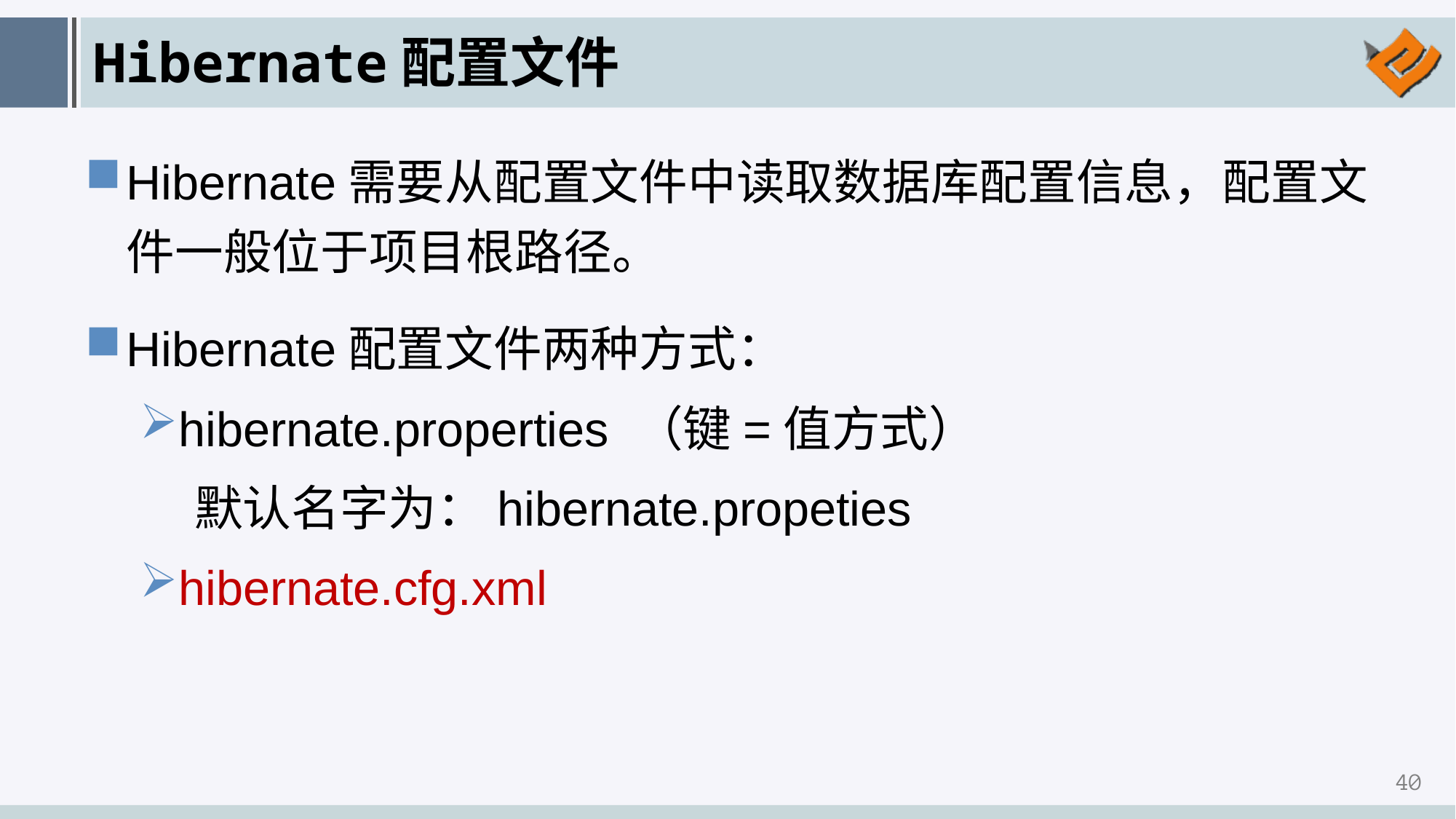

# Hibernate配置文件
Hibernate需要从配置文件中读取数据库配置信息，配置文件一般位于项目根路径。
Hibernate配置文件两种方式：
hibernate.properties （键=值方式）
默认名字为：hibernate.propeties
hibernate.cfg.xml